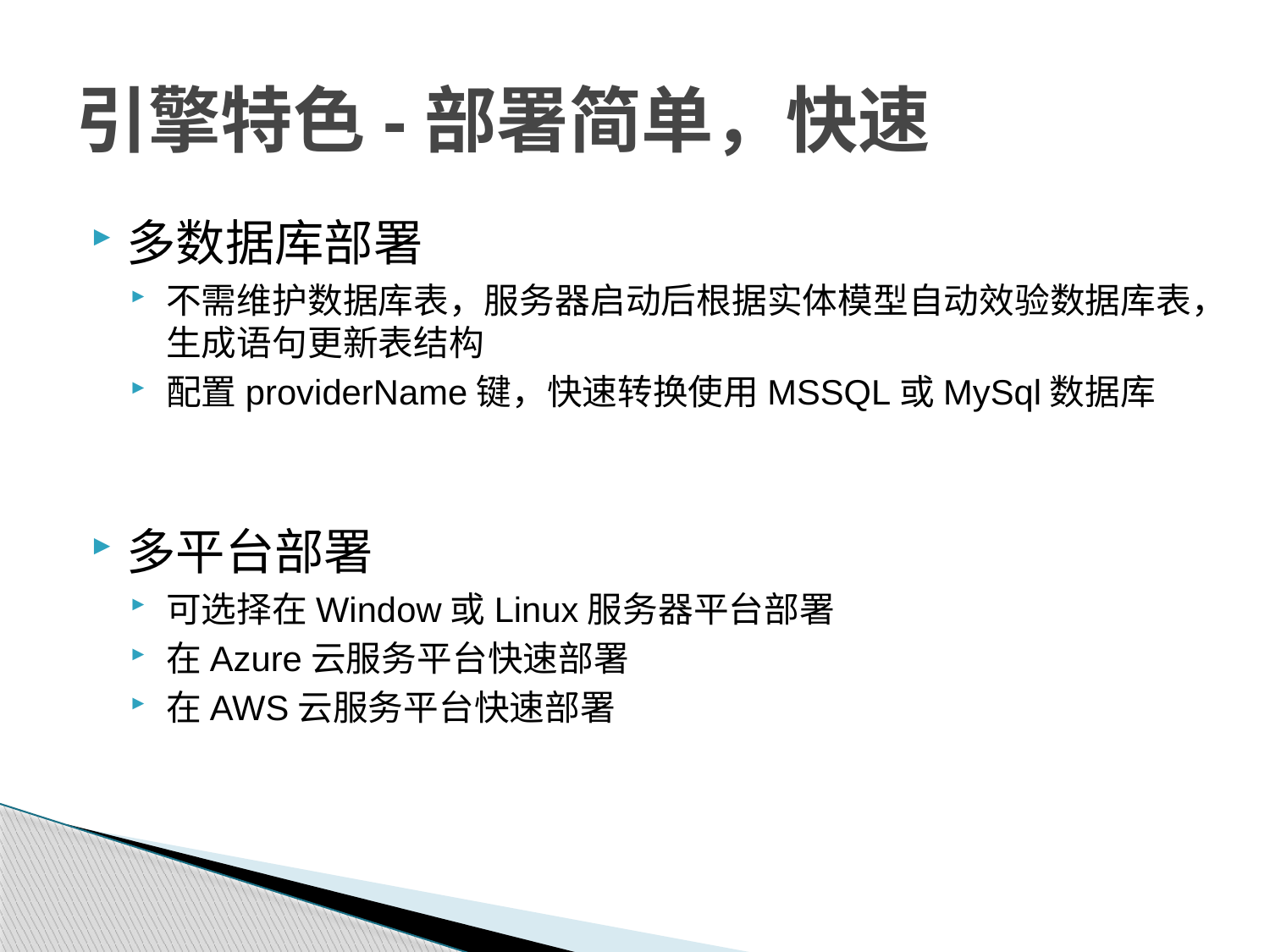

# 引擎特色-部署简单，快速
多数据库部署
不需维护数据库表，服务器启动后根据实体模型自动效验数据库表，生成语句更新表结构
配置providerName键，快速转换使用MSSQL或MySql数据库

多平台部署
可选择在Window或Linux服务器平台部署
在Azure云服务平台快速部署
在AWS云服务平台快速部署